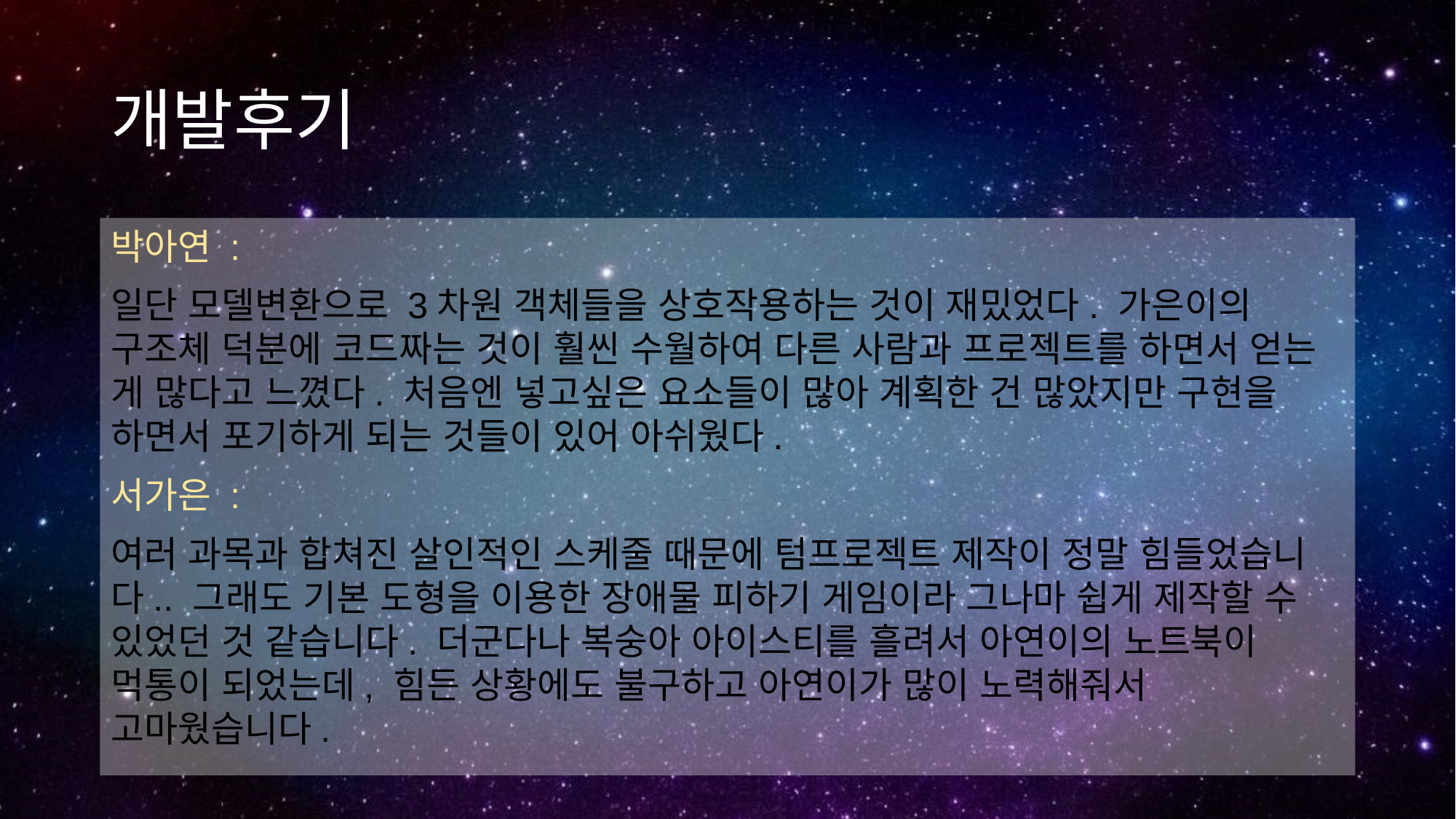

# 개발후기
박아연 :
일단 모델변환으로 3차원 객체들을 상호작용하는 것이 재밌었다. 가은이의 구조체 덕분에 코드짜는 것이 훨씬 수월하여 다른 사람과 프로젝트를 하면서 얻는 게 많다고 느꼈다. 처음엔 넣고싶은 요소들이 많아 계획한 건 많았지만 구현을 하면서 포기하게 되는 것들이 있어 아쉬웠다.
서가은 :
여러 과목과 합쳐진 살인적인 스케줄 때문에 텀프로젝트 제작이 정말 힘들었습니다.. 그래도 기본 도형을 이용한 장애물 피하기 게임이라 그나마 쉽게 제작할 수 있었던 것 같습니다. 더군다나 복숭아 아이스티를 흘려서 아연이의 노트북이 먹통이 되었는데, 힘든 상황에도 불구하고 아연이가 많이 노력해줘서 고마웠습니다.